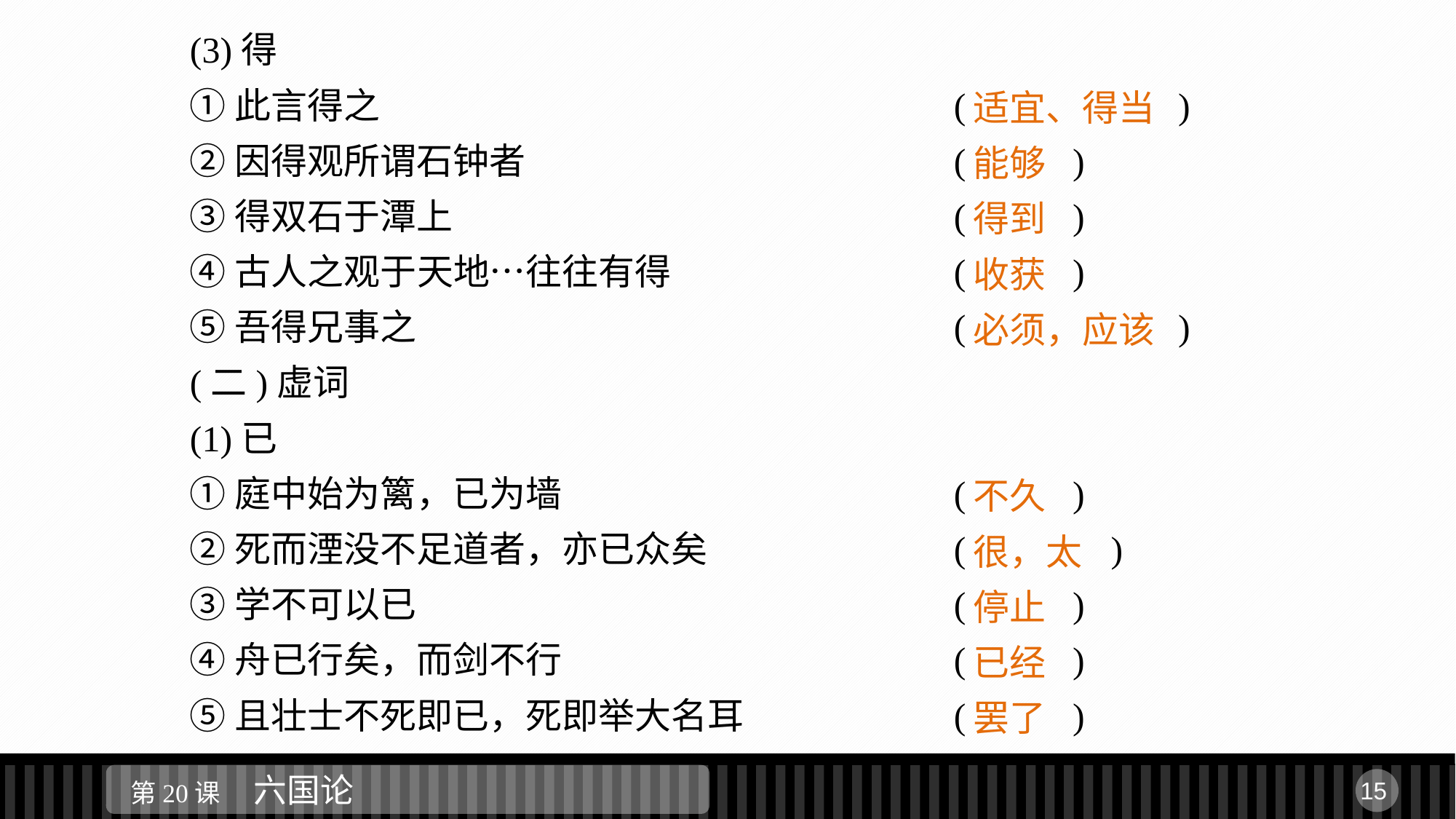

(3)得
①此言得之						(　      　　　)
②因得观所谓石钟者				(　　  )
③得双石于潭上						(　　  )
④古人之观于天地…往往有得			(　　  )
⑤吾得兄事之						(　　      　　)
(二)虚词
(1)已
①庭中始为篱，已为墙				(　　  )
②死而湮没不足道者，亦已众矣			(  　　　)
③学不可以已						(　　  )
④舟已行矣，而剑不行				(　　  )
⑤且壮士不死即已，死即举大名耳		(　　  )
适宜、得当
能够
得到
收获
必须，应该

不久
很，太
停止
已经
罢了